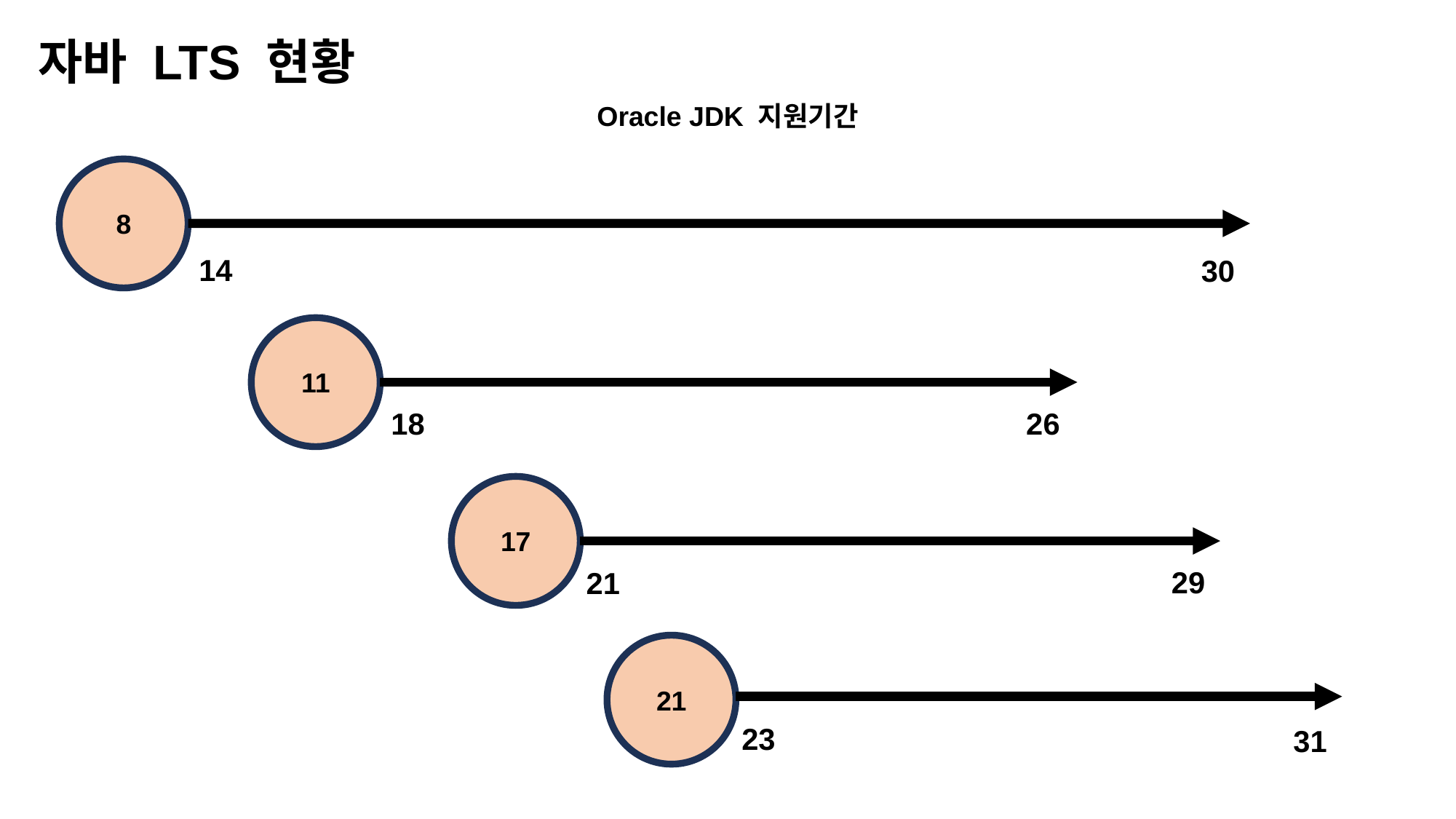

자바 LTS 현황
Oracle JDK 지원기간
8
14
30
11
18
26
17
29
21
21
23
31